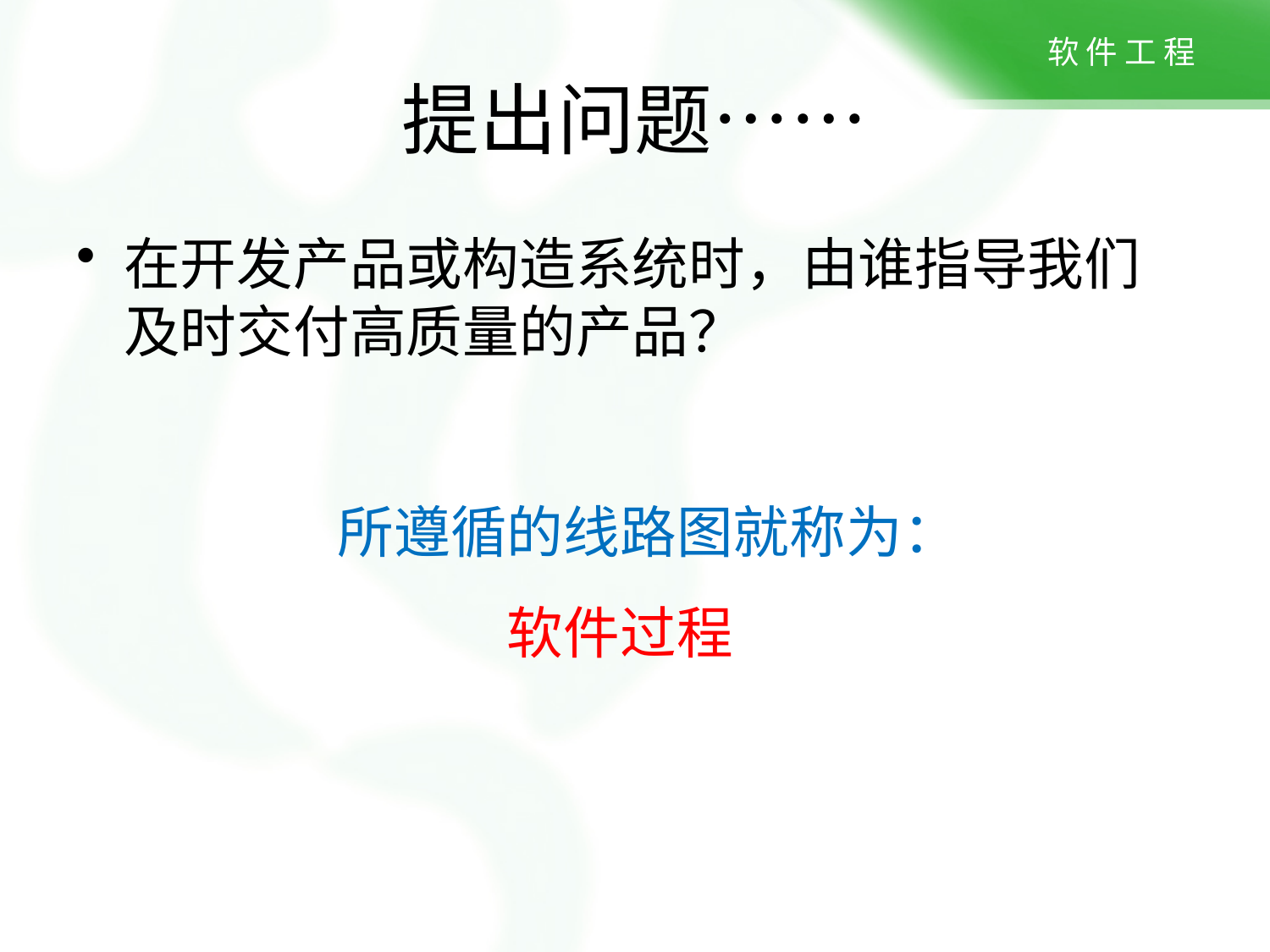

# 提出问题……
在开发产品或构造系统时，由谁指导我们及时交付高质量的产品？
所遵循的线路图就称为：软件过程